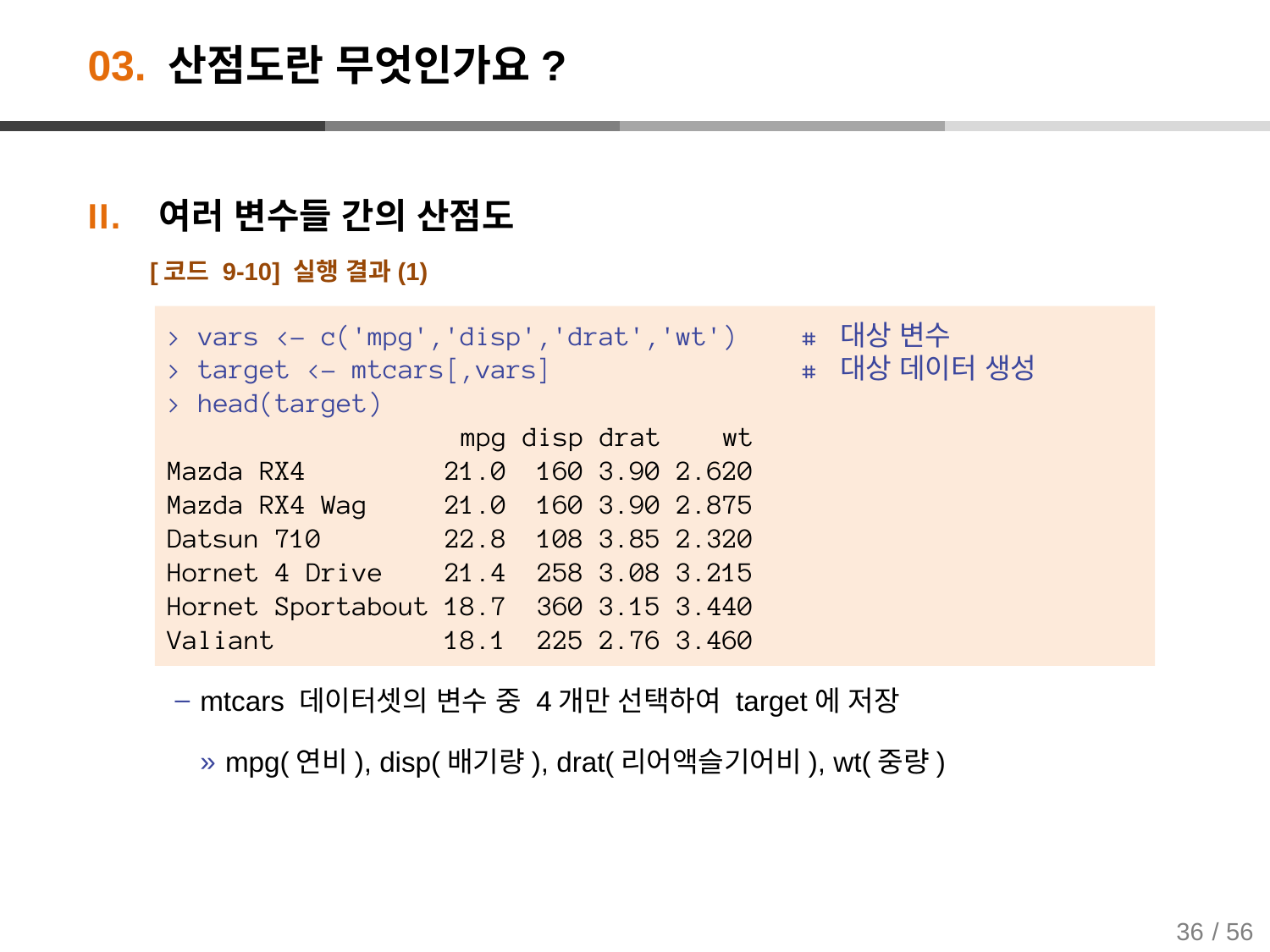

# 03. 산점도란 무엇인가요?
여러 변수들 간의 산점도
[코드 9-10] 실행 결과(1)

mtcars 데이터셋의 변수 중 4개만 선택하여 target에 저장
mpg(연비), disp(배기량), drat(리어액슬기어비), wt(중량)
> vars <- c('mpg','disp','drat','wt') 	# 대상 변수
> target <- mtcars[,vars] 		# 대상 데이터 생성
> head(target)
                   mpg disp drat    wt
Mazda RX4         21.0  160 3.90 2.620
Mazda RX4 Wag     21.0  160 3.90 2.875
Datsun 710        22.8  108 3.85 2.320
Hornet 4 Drive    21.4  258 3.08 3.215
Hornet Sportabout 18.7  360 3.15 3.440
Valiant           18.1  225 2.76 3.460